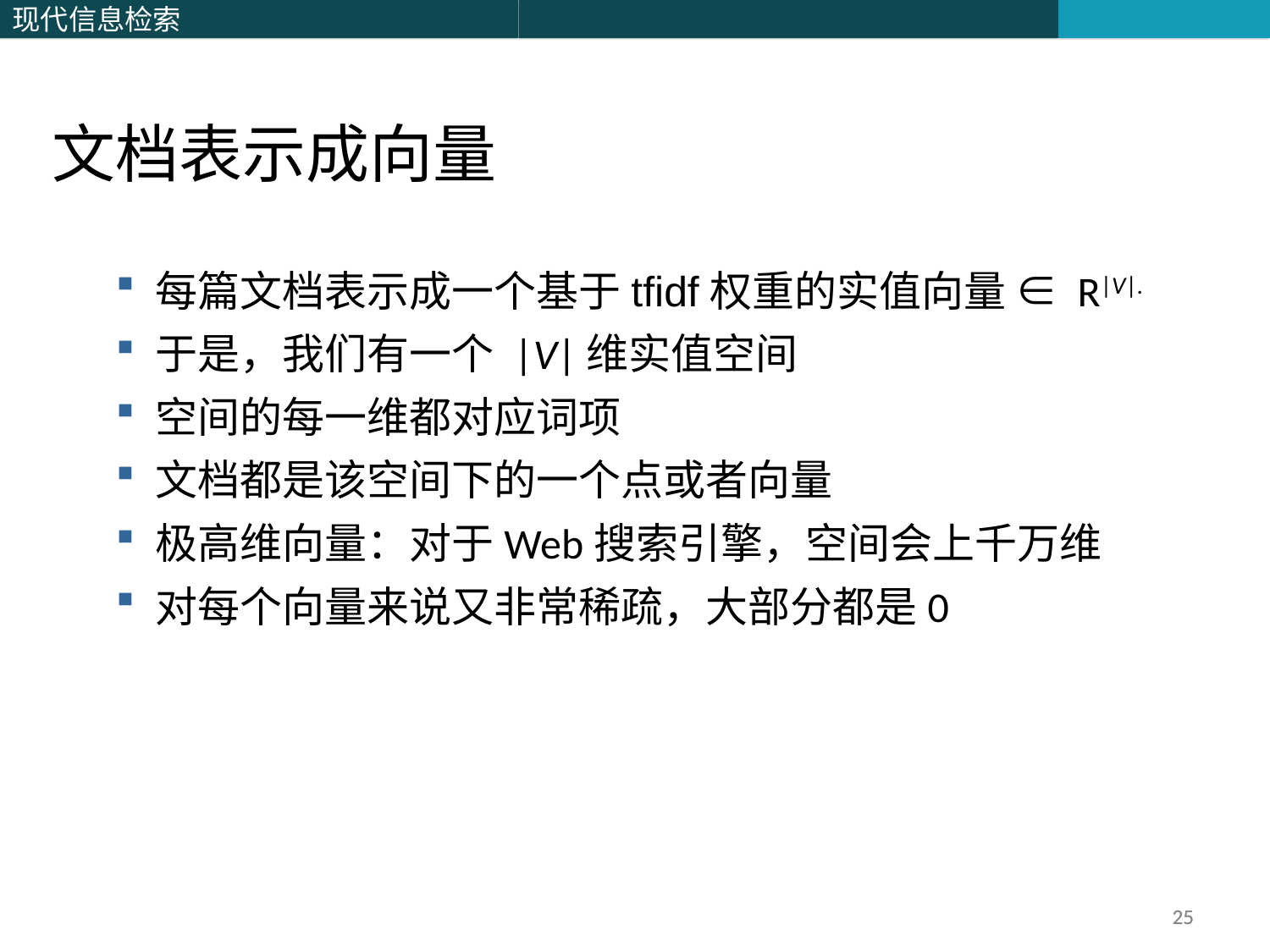

文档表示成向量
每篇文档表示成一个基于tfidf权重的实值向量 ∈ R|V|.
于是，我们有一个 |V|维实值空间
空间的每一维都对应词项
文档都是该空间下的一个点或者向量
极高维向量：对于Web搜索引擎，空间会上千万维
对每个向量来说又非常稀疏，大部分都是0
25
25